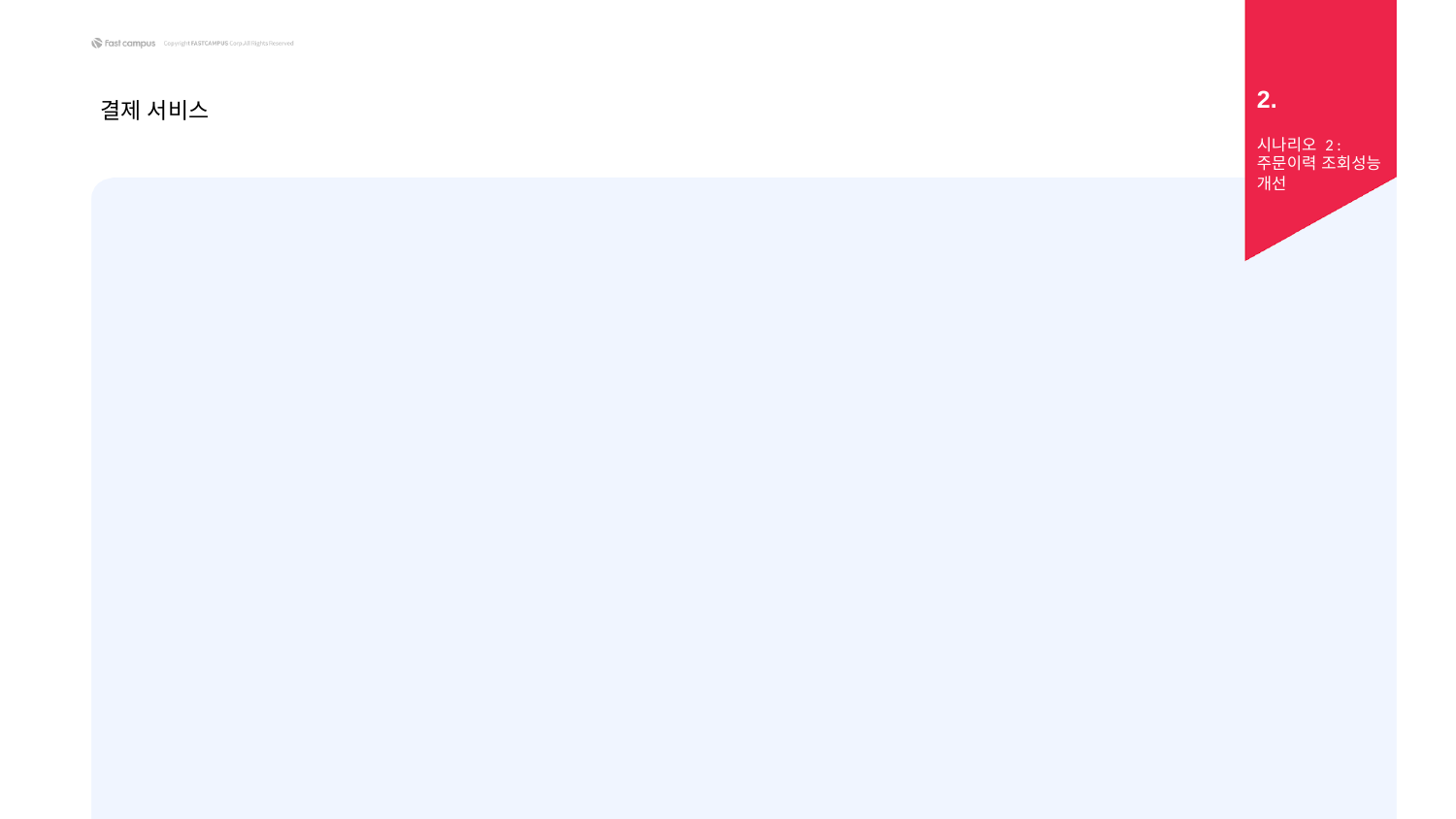

2.
# 결제 서비스
시나리오 2 : 주문이력 조회성능 개선